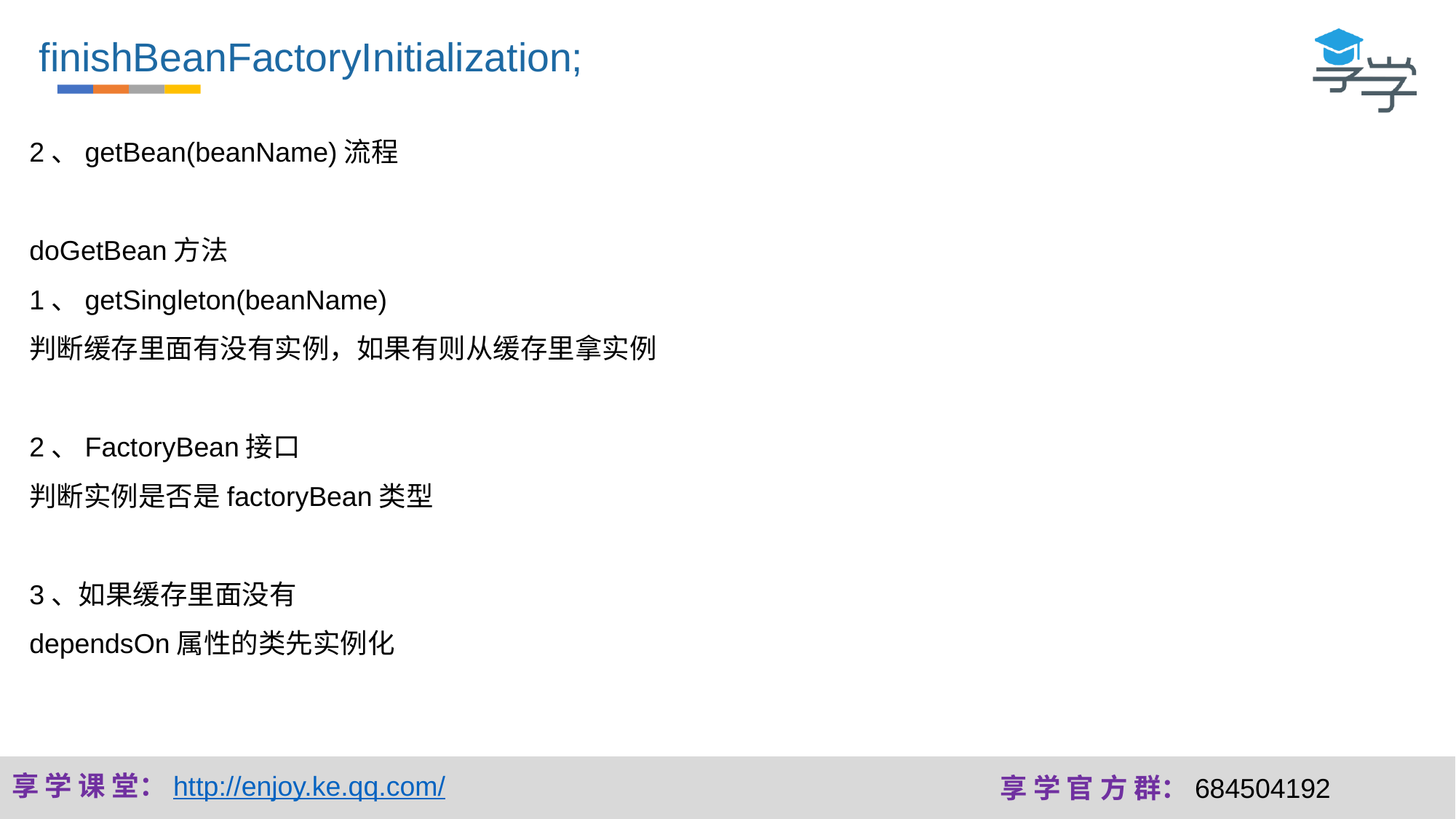

finishBeanFactoryInitialization;

2、getBean(beanName)流程

doGetBean方法
1、getSingleton(beanName)
判断缓存里面有没有实例，如果有则从缓存里拿实例

2、FactoryBean接口
判断实例是否是factoryBean类型

3、如果缓存里面没有
dependsOn属性的类先实例化